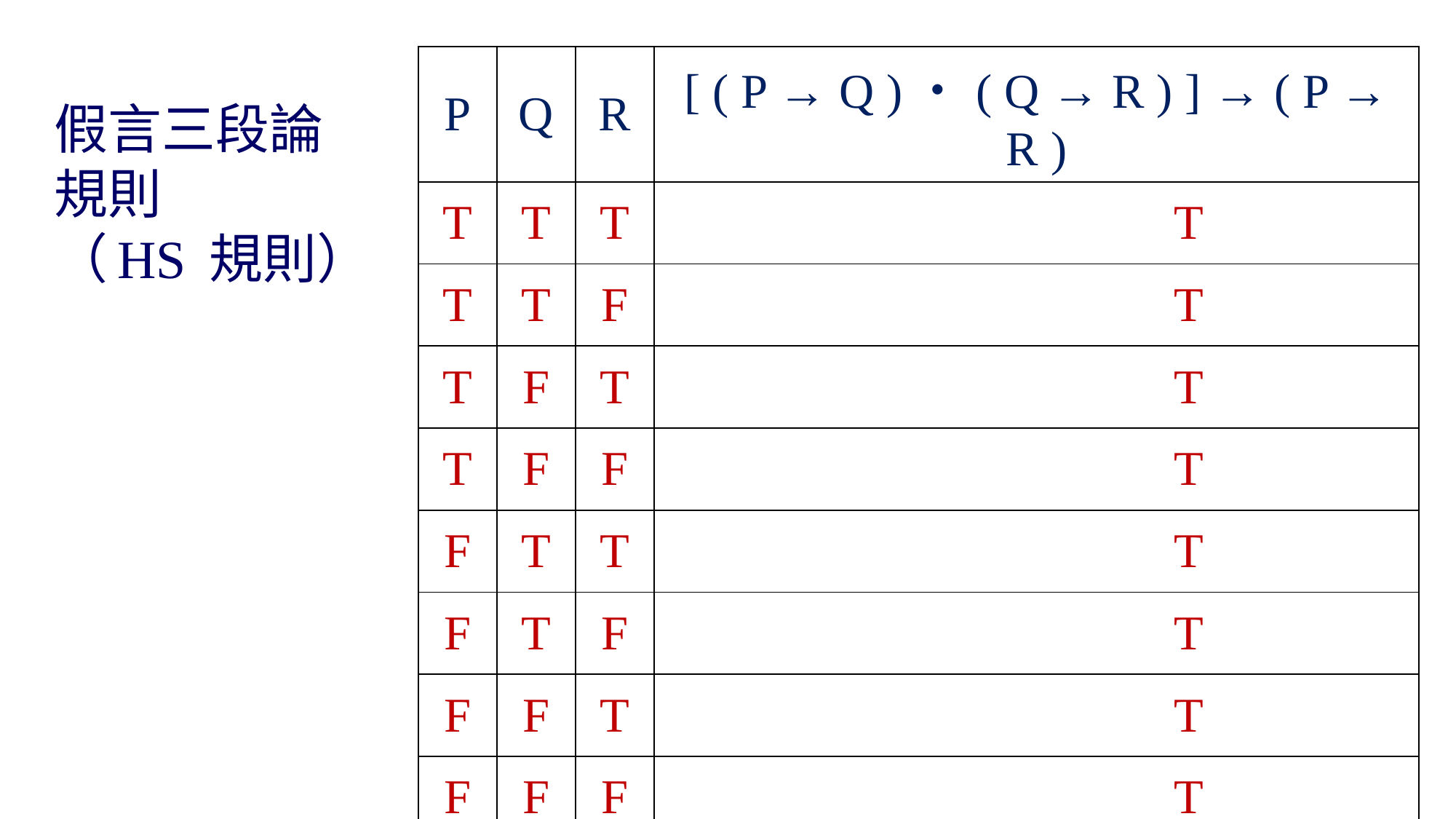

# 假言三段論 規則 （HS 規則）
| P | Q | R | [ ( P → Q )・( Q → R ) ] → ( P → R ) |
| --- | --- | --- | --- |
| T | T | T | T |
| T | T | F | T |
| T | F | T | T |
| T | F | F | T |
| F | T | T | T |
| F | T | F | T |
| F | F | T | T |
| F | F | F | T |